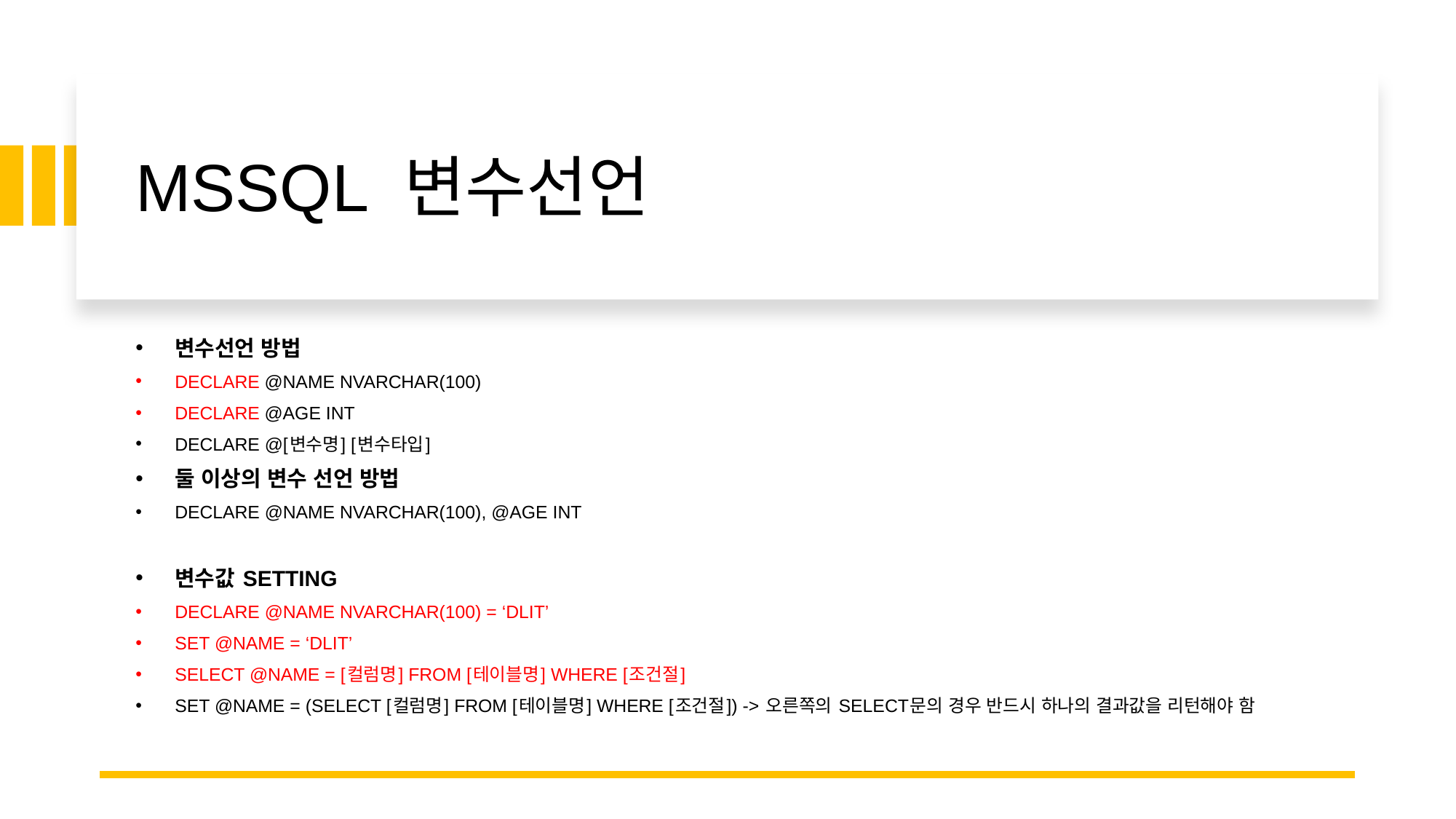

# MSSQL 변수선언
변수선언 방법
DECLARE @NAME NVARCHAR(100)
DECLARE @AGE INT
DECLARE @[변수명] [변수타입]
둘 이상의 변수 선언 방법
DECLARE @NAME NVARCHAR(100), @AGE INT

변수값 SETTING
DECLARE @NAME NVARCHAR(100) = ‘DLIT’
SET @NAME = ‘DLIT’
SELECT @NAME = [컬럼명] FROM [테이블명] WHERE [조건절]
SET @NAME = (SELECT [컬럼명] FROM [테이블명] WHERE [조건절]) -> 오른쪽의 SELECT문의 경우 반드시 하나의 결과값을 리턴해야 함